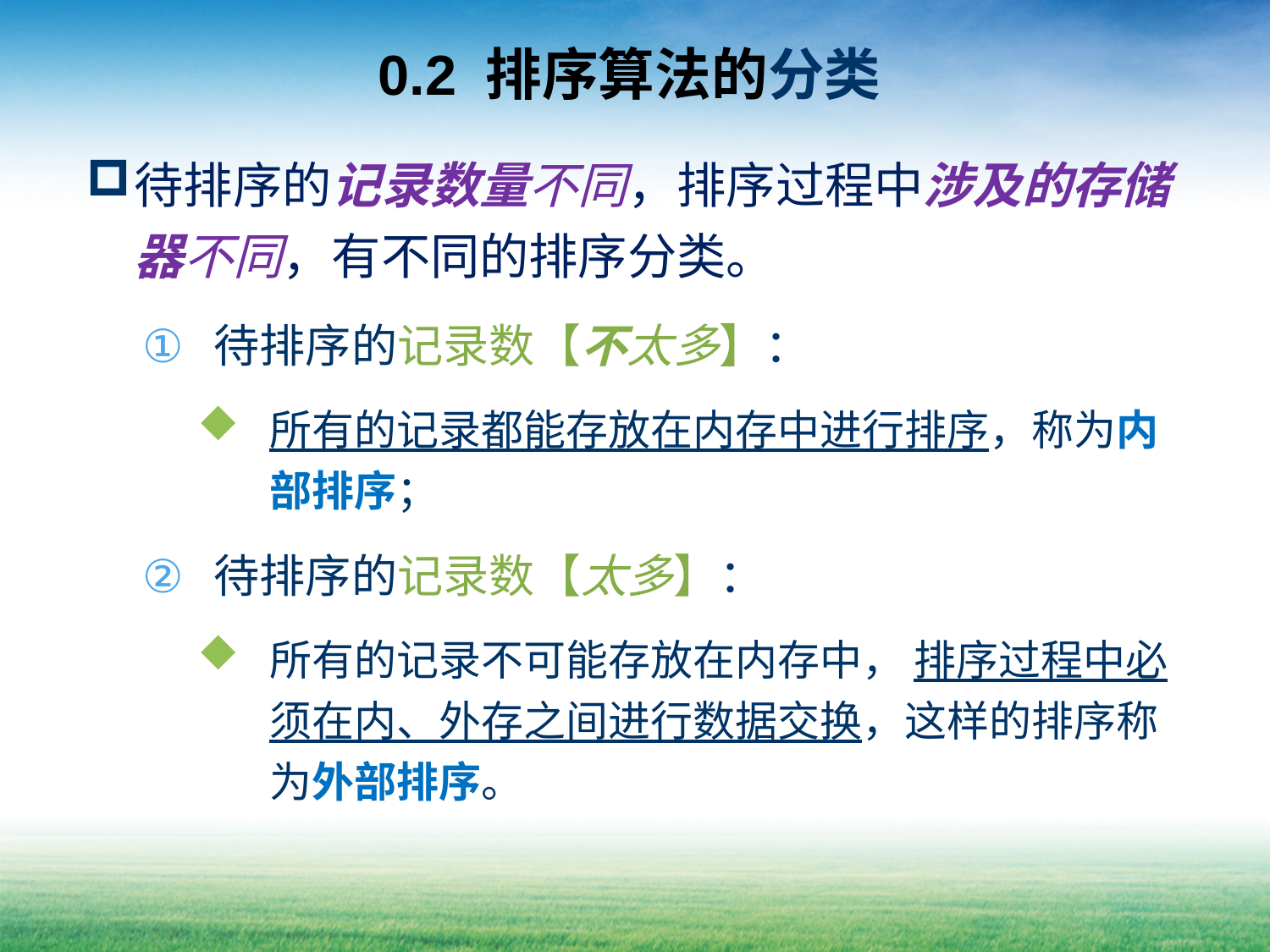

# 0.2 排序算法的分类
待排序的记录数量不同，排序过程中涉及的存储器不同，有不同的排序分类。
待排序的记录数【不太多】：
所有的记录都能存放在内存中进行排序，称为内部排序；
待排序的记录数【太多】：
所有的记录不可能存放在内存中， 排序过程中必须在内、外存之间进行数据交换，这样的排序称为外部排序。